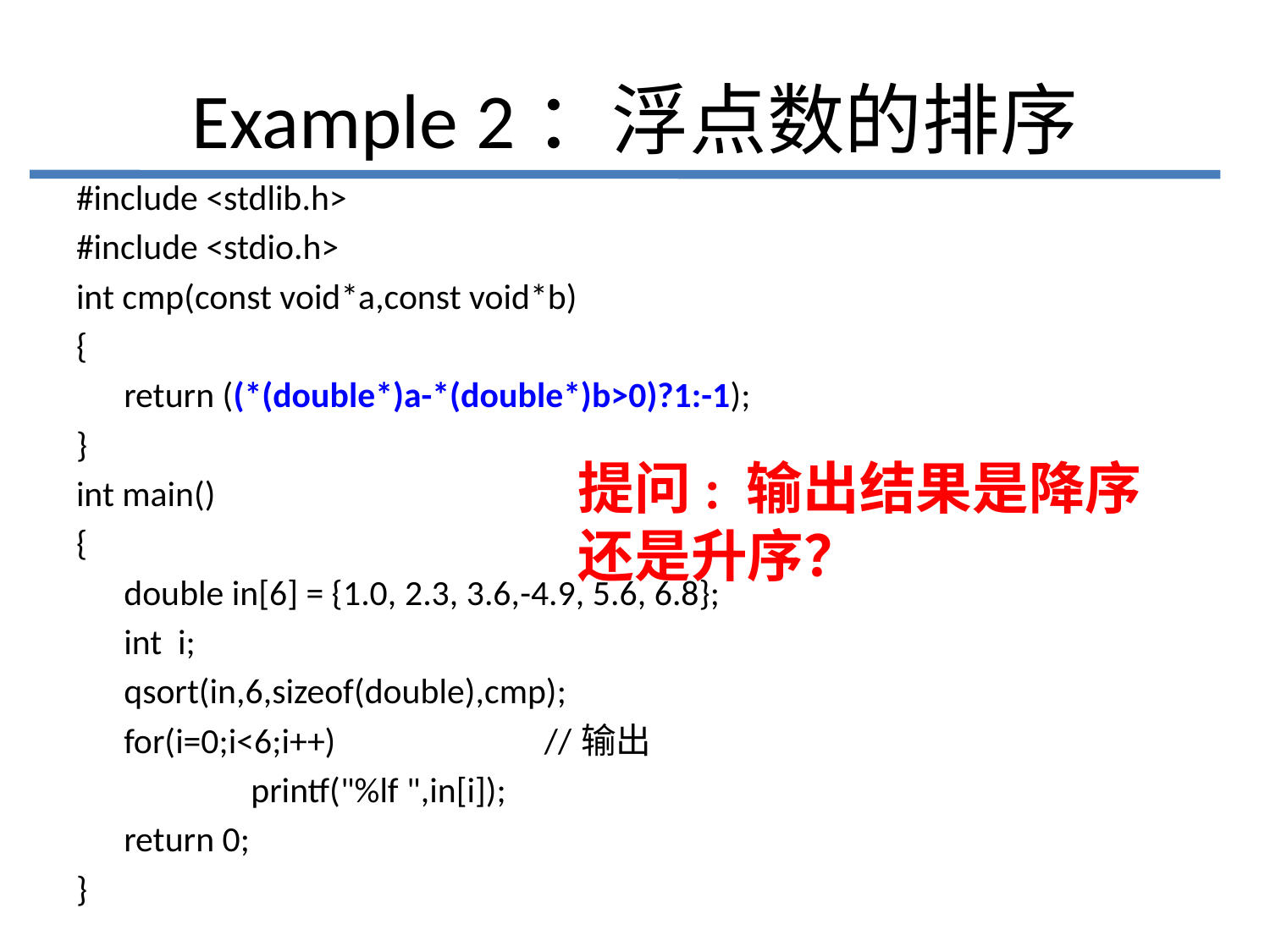

# Example 2：浮点数的排序
#include <stdlib.h>
#include <stdio.h>
int cmp(const void*a,const void*b)
{
	return ((*(double*)a-*(double*)b>0)?1:-1);
}
int main()
{
	double in[6] = {1.0, 2.3, 3.6,-4.9, 5.6, 6.8};
	int  i;
	qsort(in,6,sizeof(double),cmp);
	for(i=0;i<6;i++)                          //输出
		printf("%lf ",in[i]);
	return 0;
}
提问: 输出结果是降序还是升序？